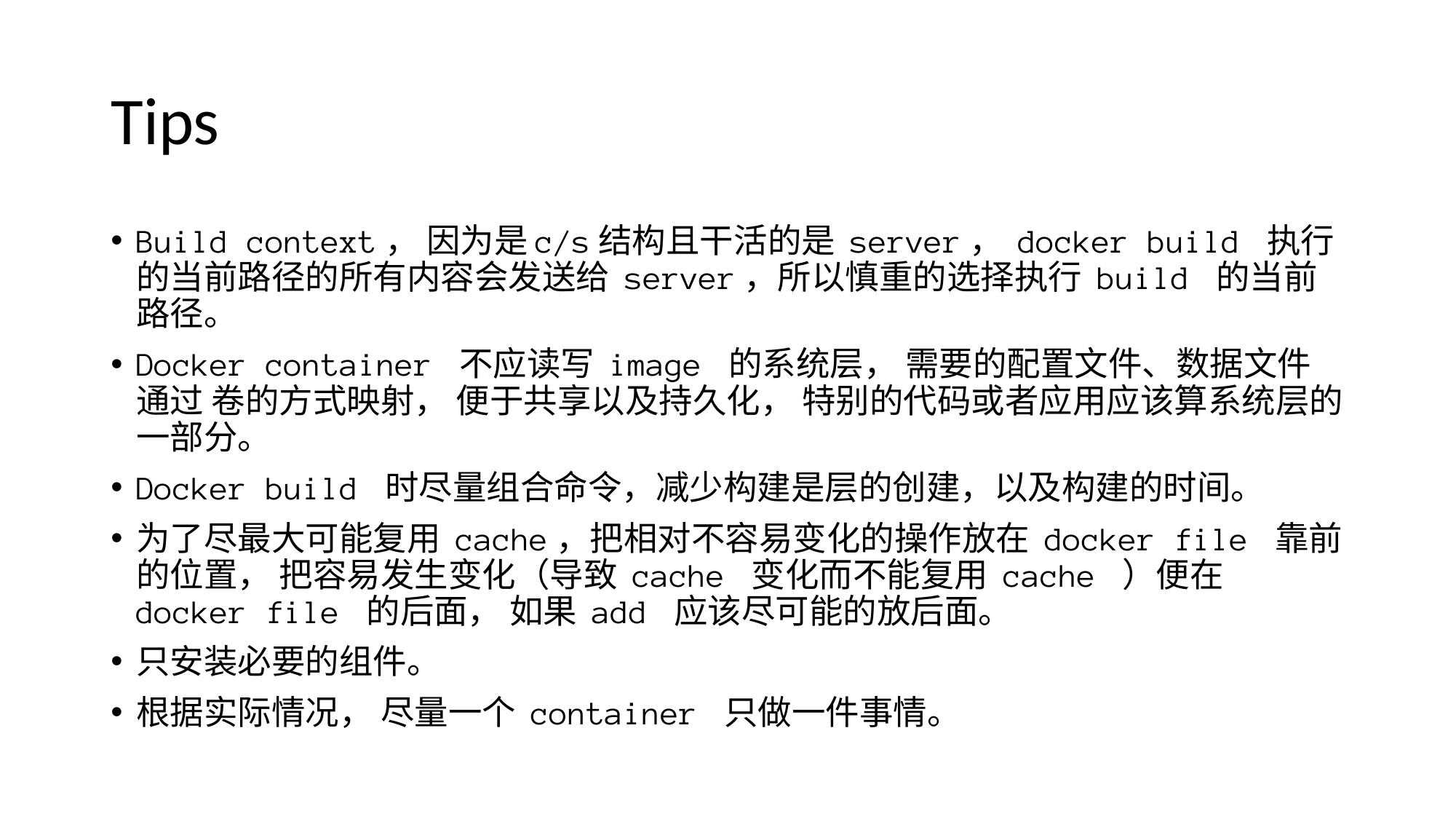

# Tips
Build context， 因为是c/s结构且干活的是 server， docker build 执行的当前路径的所有内容会发送给 server，所以慎重的选择执行 build 的当前路径。
Docker container 不应读写 image 的系统层， 需要的配置文件、数据文件通过 卷的方式映射， 便于共享以及持久化， 特别的代码或者应用应该算系统层的一部分。
Docker build 时尽量组合命令，减少构建是层的创建，以及构建的时间。
为了尽最大可能复用 cache，把相对不容易变化的操作放在 docker file 靠前的位置， 把容易发生变化（导致 cache 变化而不能复用 cache ）便在 docker file 的后面， 如果 add 应该尽可能的放后面。
只安装必要的组件。
根据实际情况， 尽量一个 container 只做一件事情。